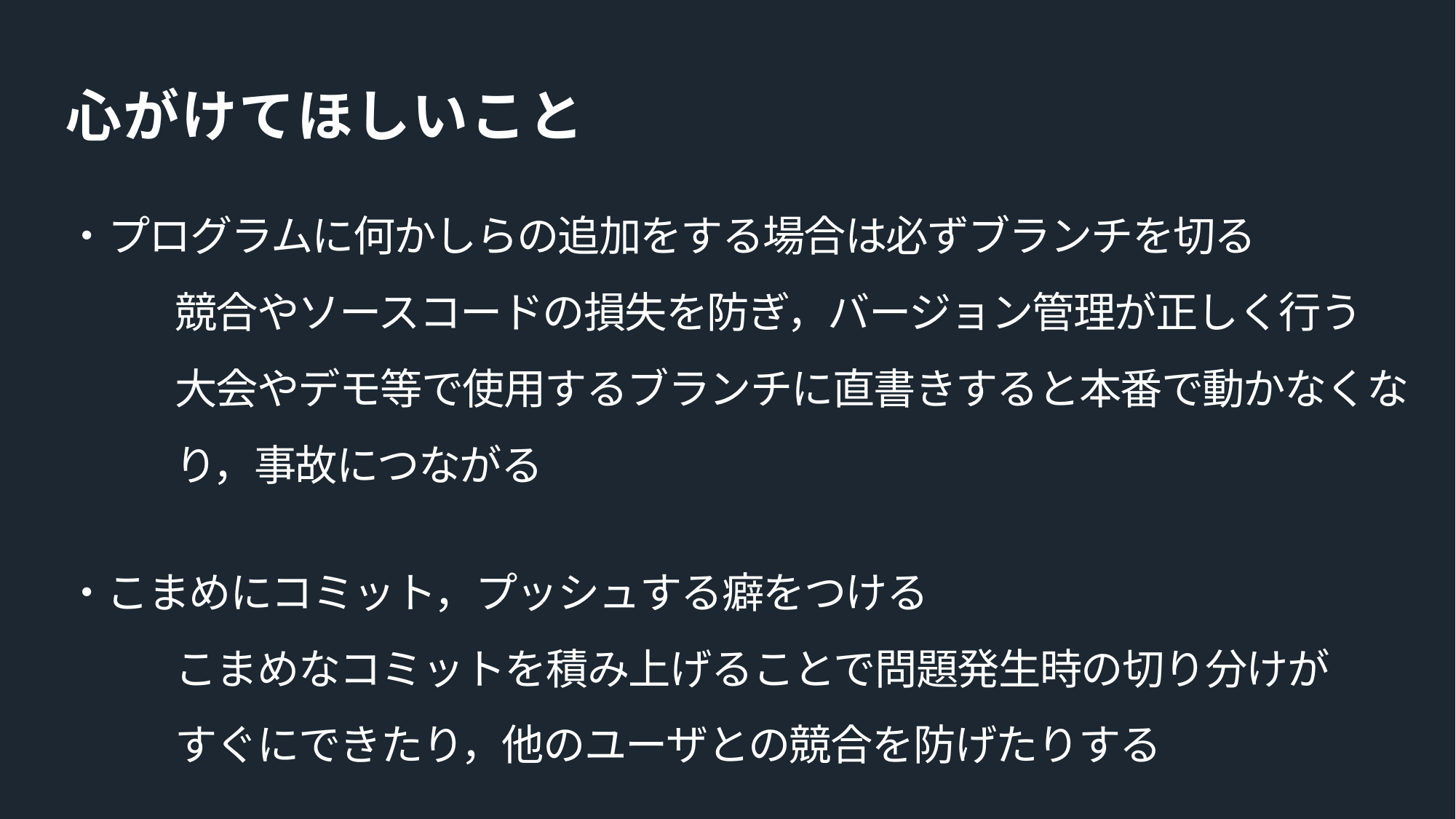

# 心がけてほしいこと
・プログラムに何かしらの追加をする場合は必ずブランチを切る
競合やソースコードの損失を防ぎ，バージョン管理が正しく行う
大会やデモ等で使用するブランチに直書きすると本番で動かなくなり，事故につながる
・こまめにコミット，プッシュする癖をつける
こまめなコミットを積み上げることで問題発生時の切り分けが
すぐにできたり，他のユーザとの競合を防げたりする